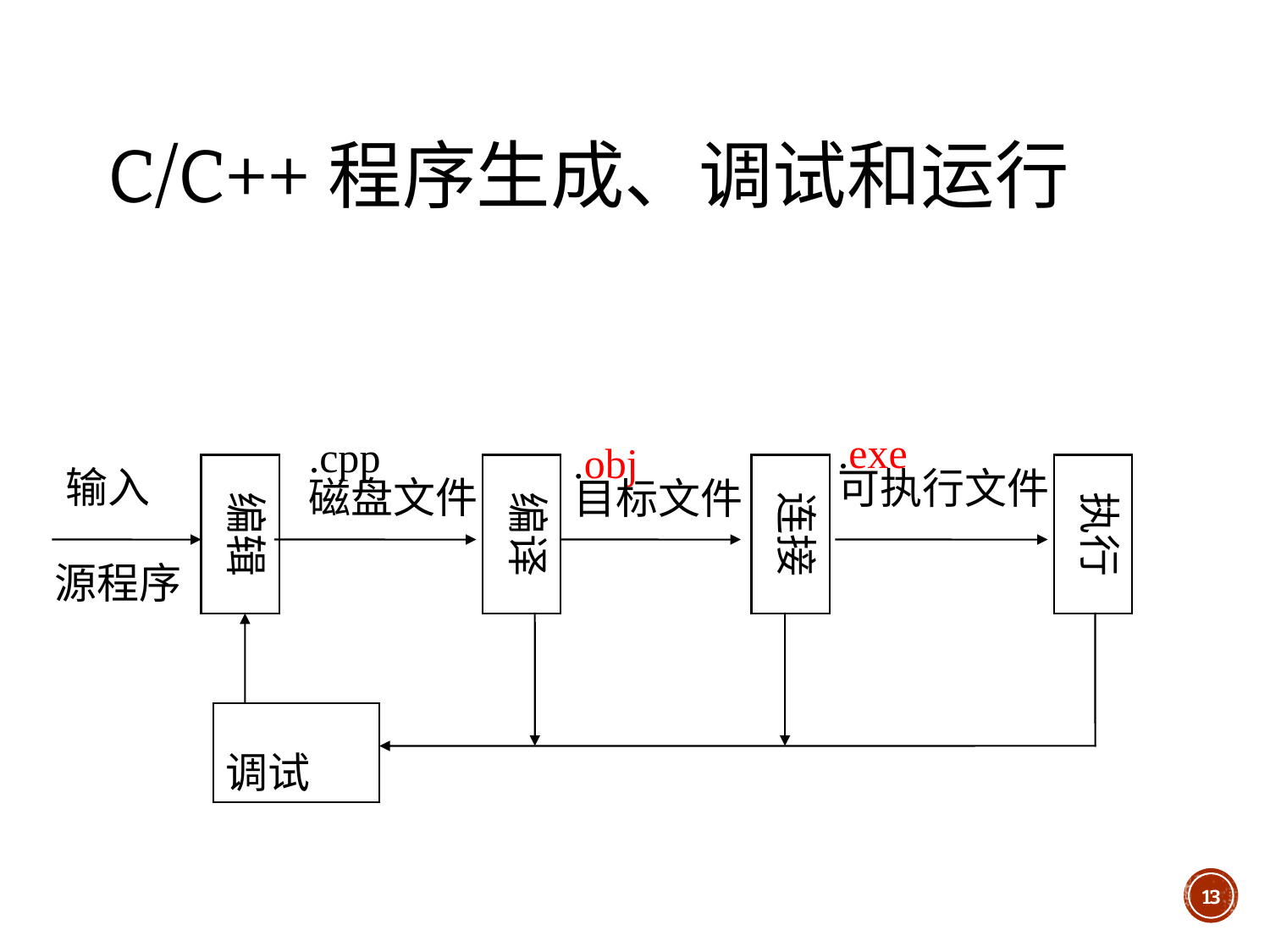

# C/C++程序生成、调试和运行
.cpp
磁盘文件
.exe
可执行文件
.obj
目标文件
输入
编辑
编译
连接
执行

源程序

调试

13